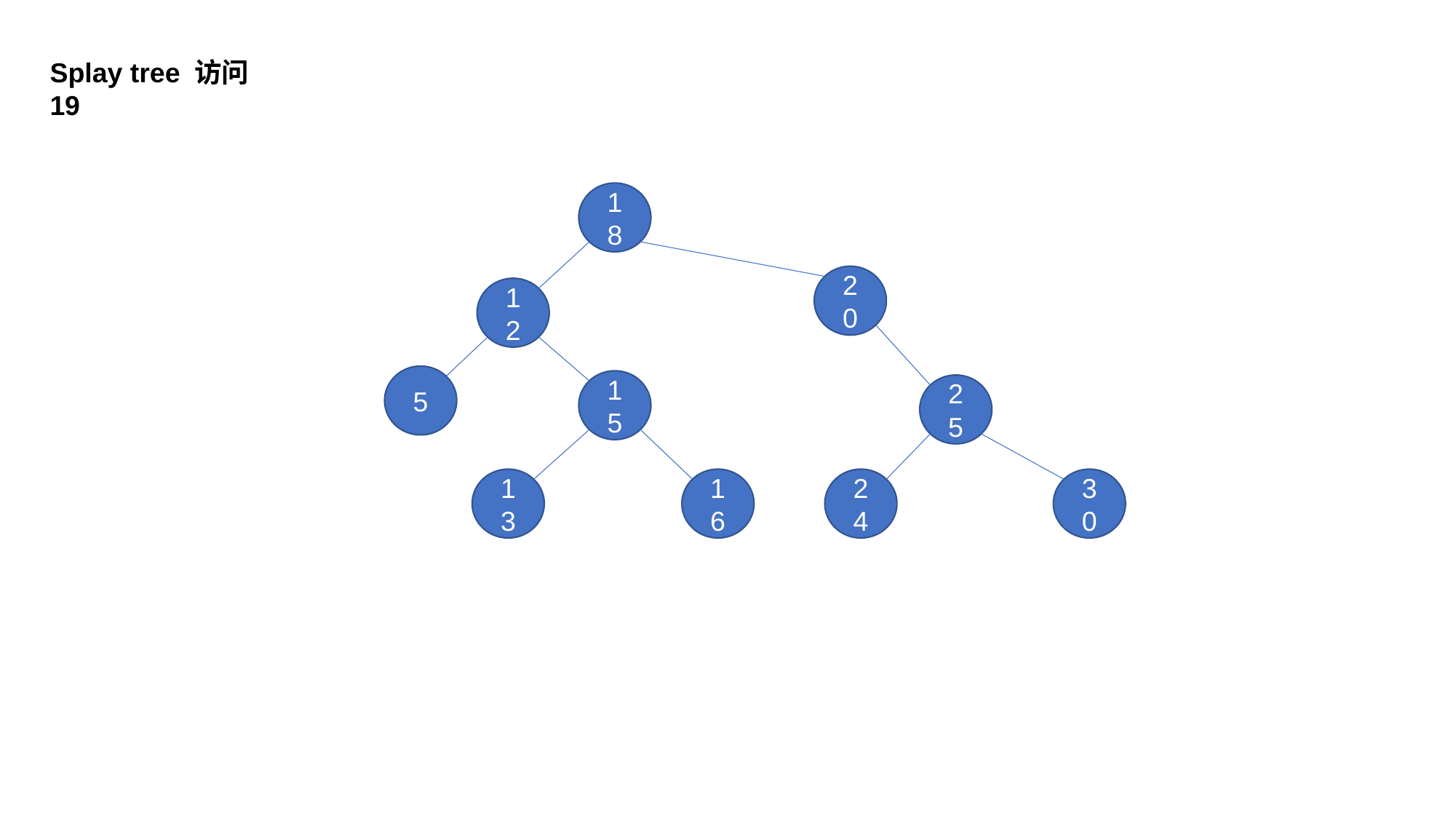

Splay tree 访问 19
18
20
12
5
15
25
13
16
24
30